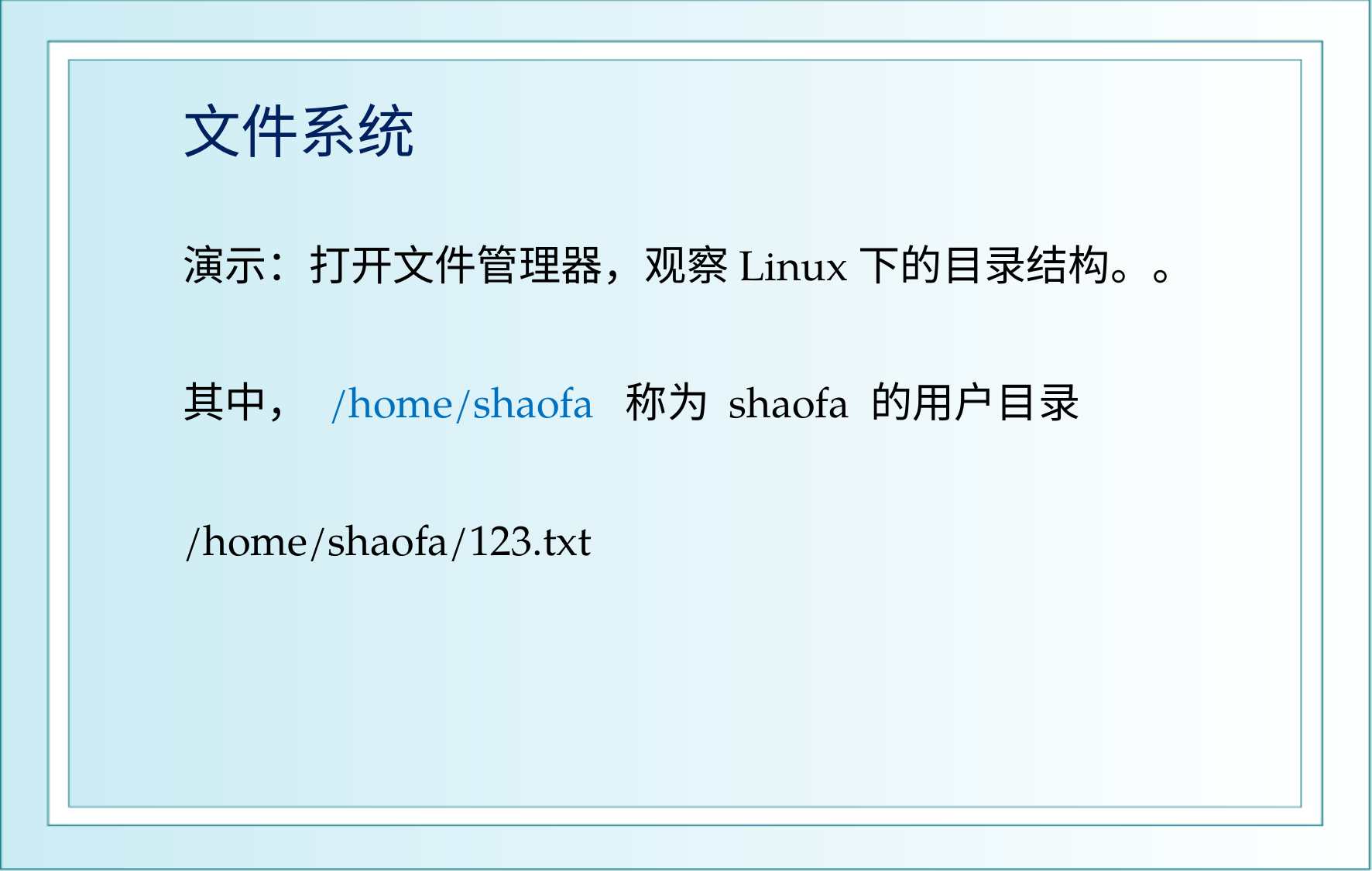

# 文件系统
演示：打开文件管理器，观察Linux下的目录结构。。

其中， /home/shaofa  称为 shaofa 的用户目录

/home/shaofa/123.txt